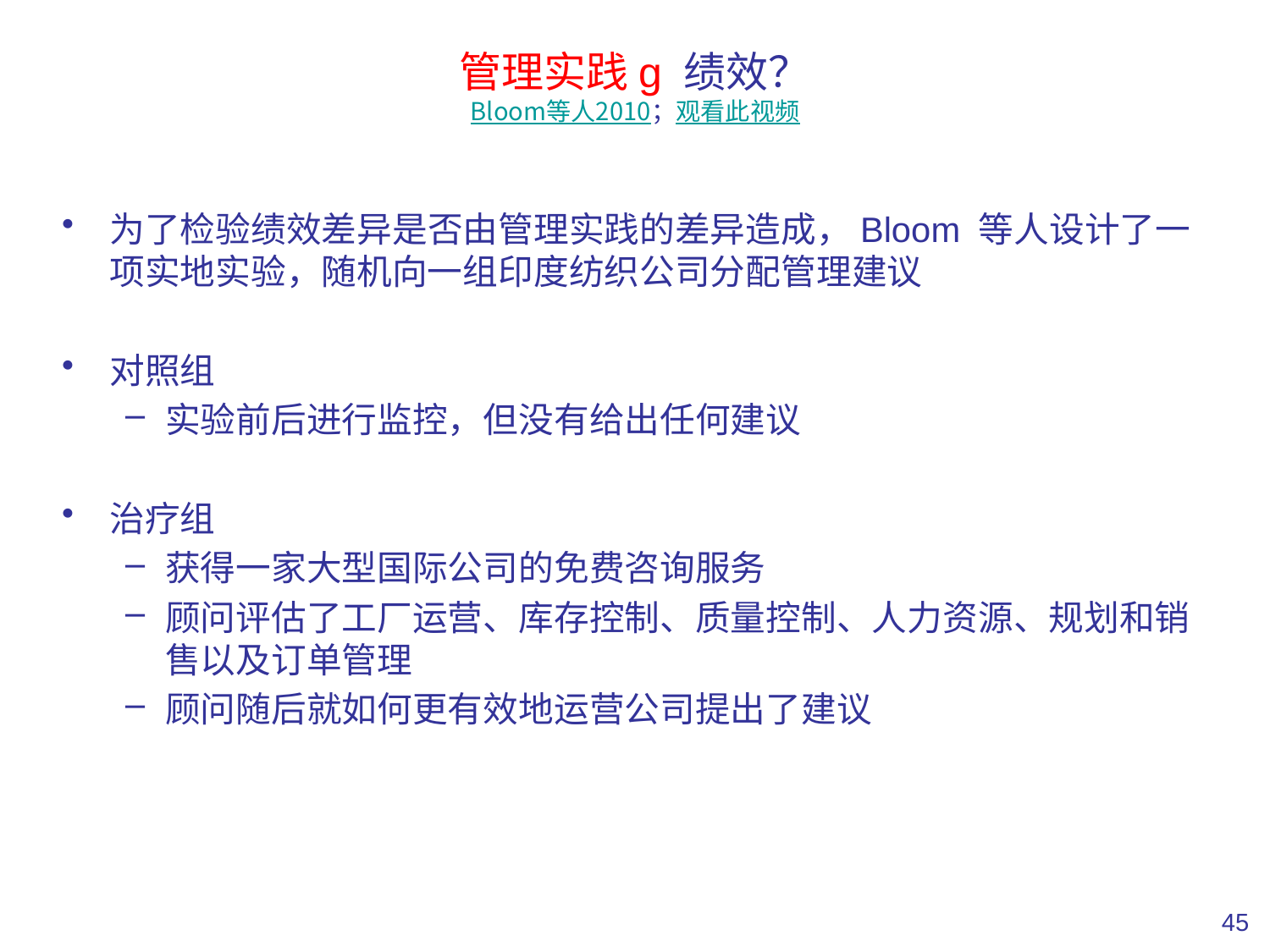

# 管理实践g 绩效？ Bloom等人2010；观看此视频

为了检验绩效差异是否由管理实践的差异造成，Bloom 等人设计了一项实地实验，随机向一组印度纺织公司分配管理建议

对照组
实验前后进行监控，但没有给出任何建议

治疗组
获得一家大型国际公司的免费咨询服务
顾问评估了工厂运营、库存控制、质量控制、人力资源、规划和销售以及订单管理
顾问随后就如何更有效地运营公司提出了建议

45